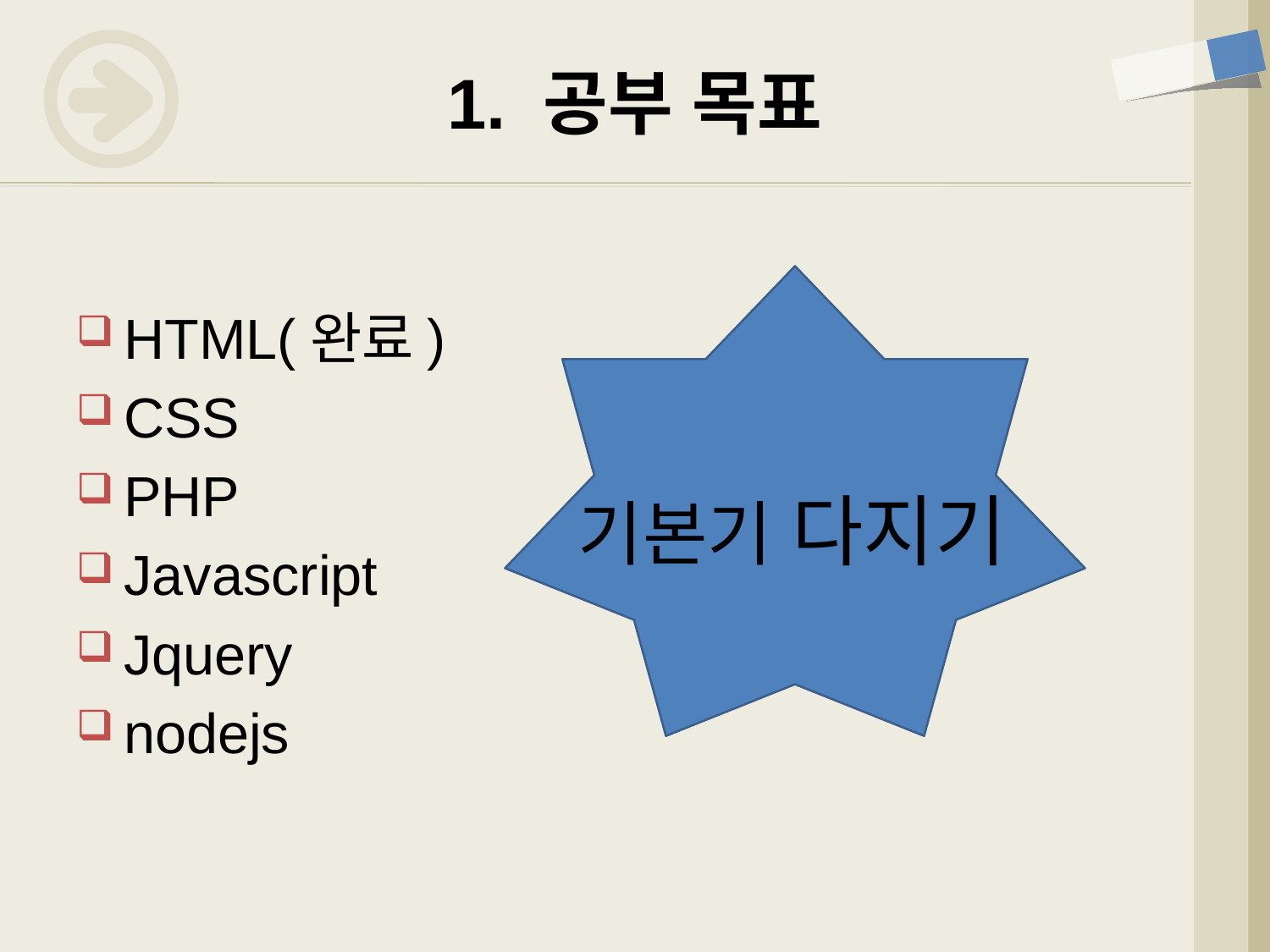

# 1. 공부 목표

HTML(완료)
CSS
PHP
Javascript
Jquery
nodejs
기본기 다지기